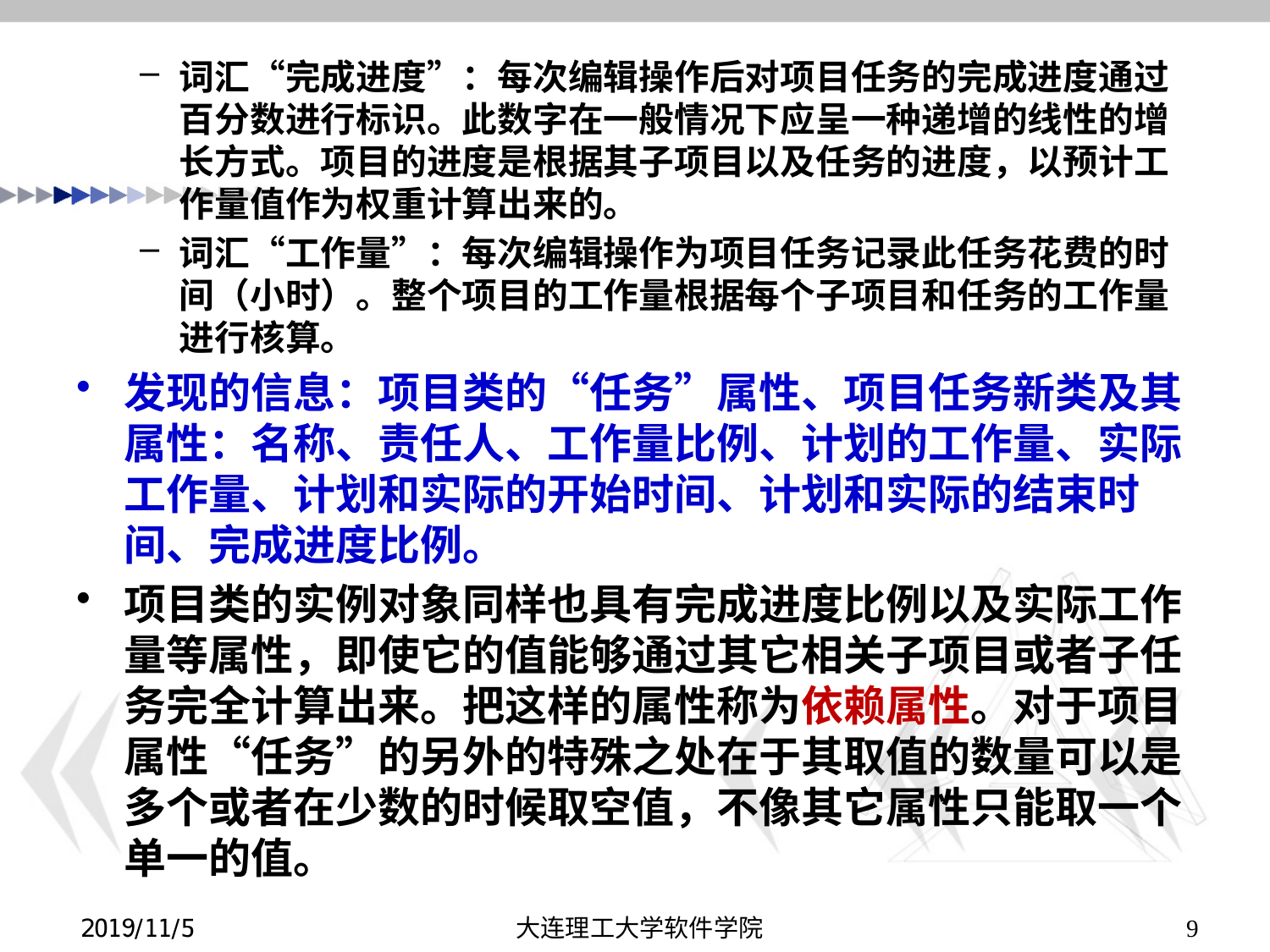

# 词汇“完成进度”：每次编辑操作后对项目任务的完成进度通过百分数进行标识。此数字在一般情况下应呈一种递增的线性的增长方式。项目的进度是根据其子项目以及任务的进度，以预计工作量值作为权重计算出来的。
词汇“工作量”：每次编辑操作为项目任务记录此任务花费的时间（小时）。整个项目的工作量根据每个子项目和任务的工作量进行核算。
发现的信息：项目类的“任务”属性、项目任务新类及其属性：名称、责任人、工作量比例、计划的工作量、实际工作量、计划和实际的开始时间、计划和实际的结束时间、完成进度比例。
项目类的实例对象同样也具有完成进度比例以及实际工作量等属性，即使它的值能够通过其它相关子项目或者子任务完全计算出来。把这样的属性称为依赖属性。对于项目属性“任务”的另外的特殊之处在于其取值的数量可以是多个或者在少数的时候取空值，不像其它属性只能取一个单一的值。

2019/11/5
大连理工大学软件学院
9